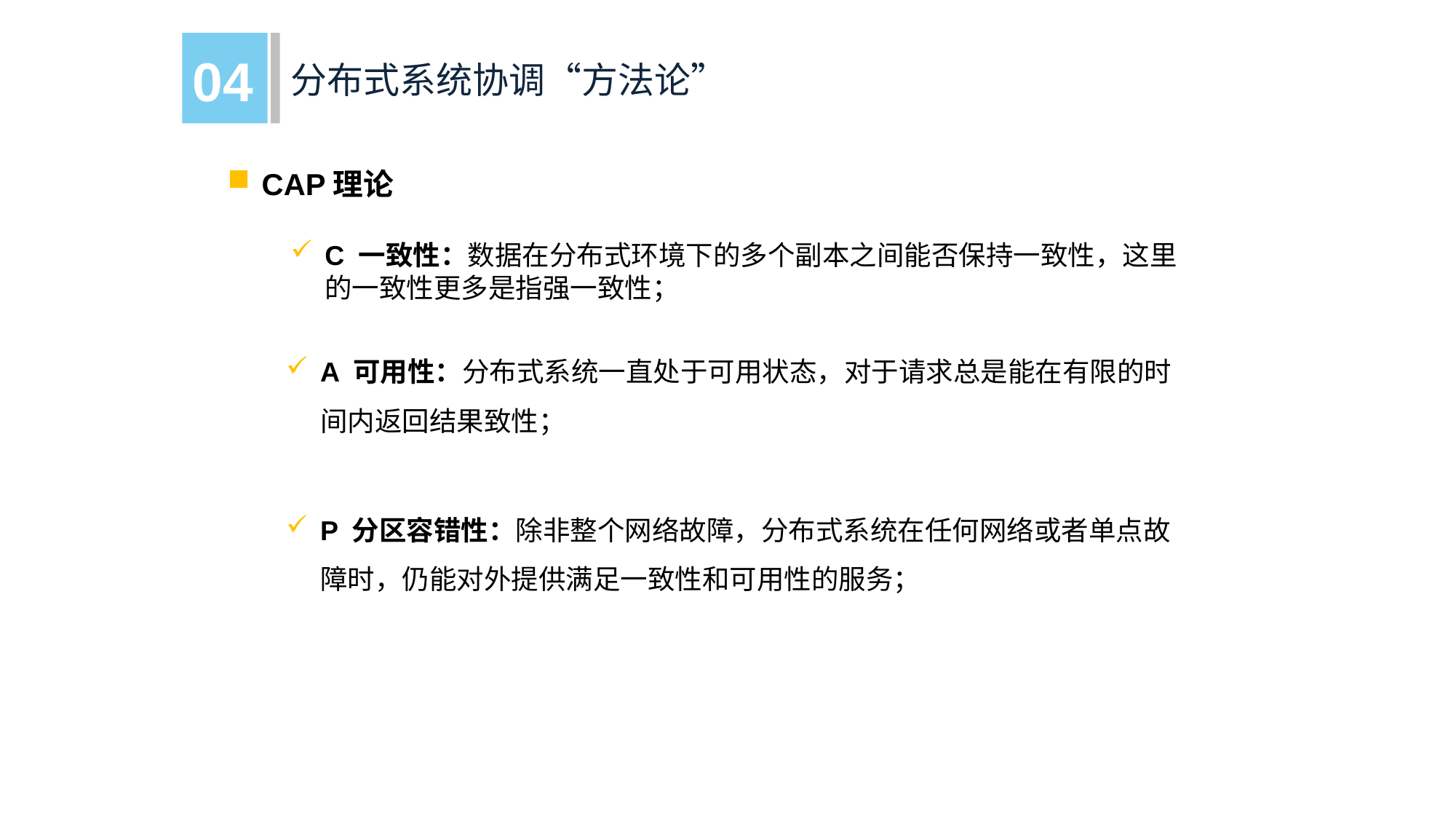

04
分布式系统协调“方法论”
CAP理论
C 一致性：数据在分布式环境下的多个副本之间能否保持一致性，这里的一致性更多是指强一致性；
A 可用性：分布式系统一直处于可用状态，对于请求总是能在有限的时间内返回结果致性；
P 分区容错性：除非整个网络故障，分布式系统在任何网络或者单点故障时，仍能对外提供满足一致性和可用性的服务；